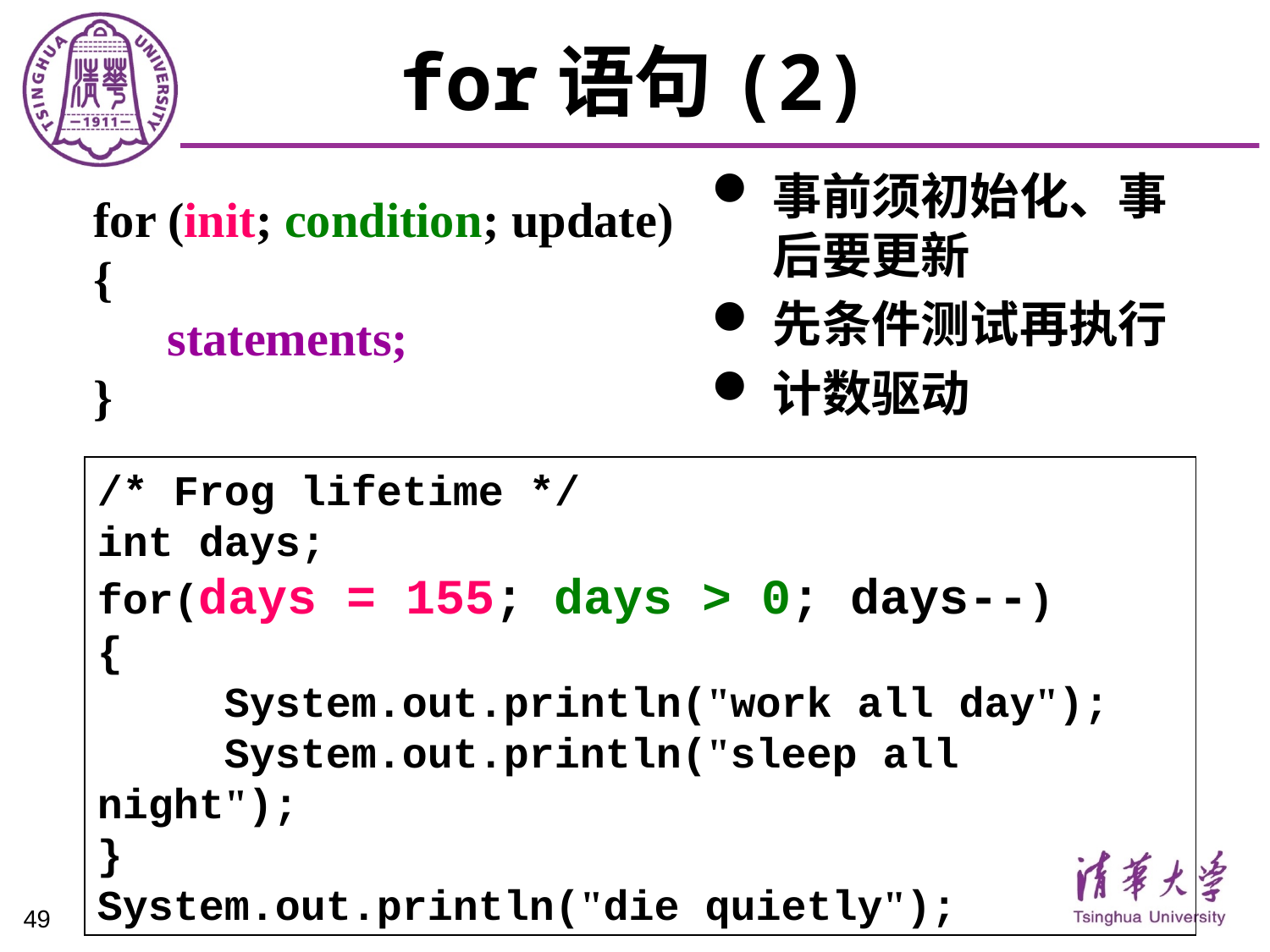

# for语句(2)
事前须初始化、事后要更新
先条件测试再执行
计数驱动
for (init; condition; update)
{
      statements;
}
/* Frog lifetime */
int days;
for(days = 155; days > 0; days--)
{
	System.out.println("work all day");
	System.out.println("sleep all night");
}
System.out.println("die quietly");
49